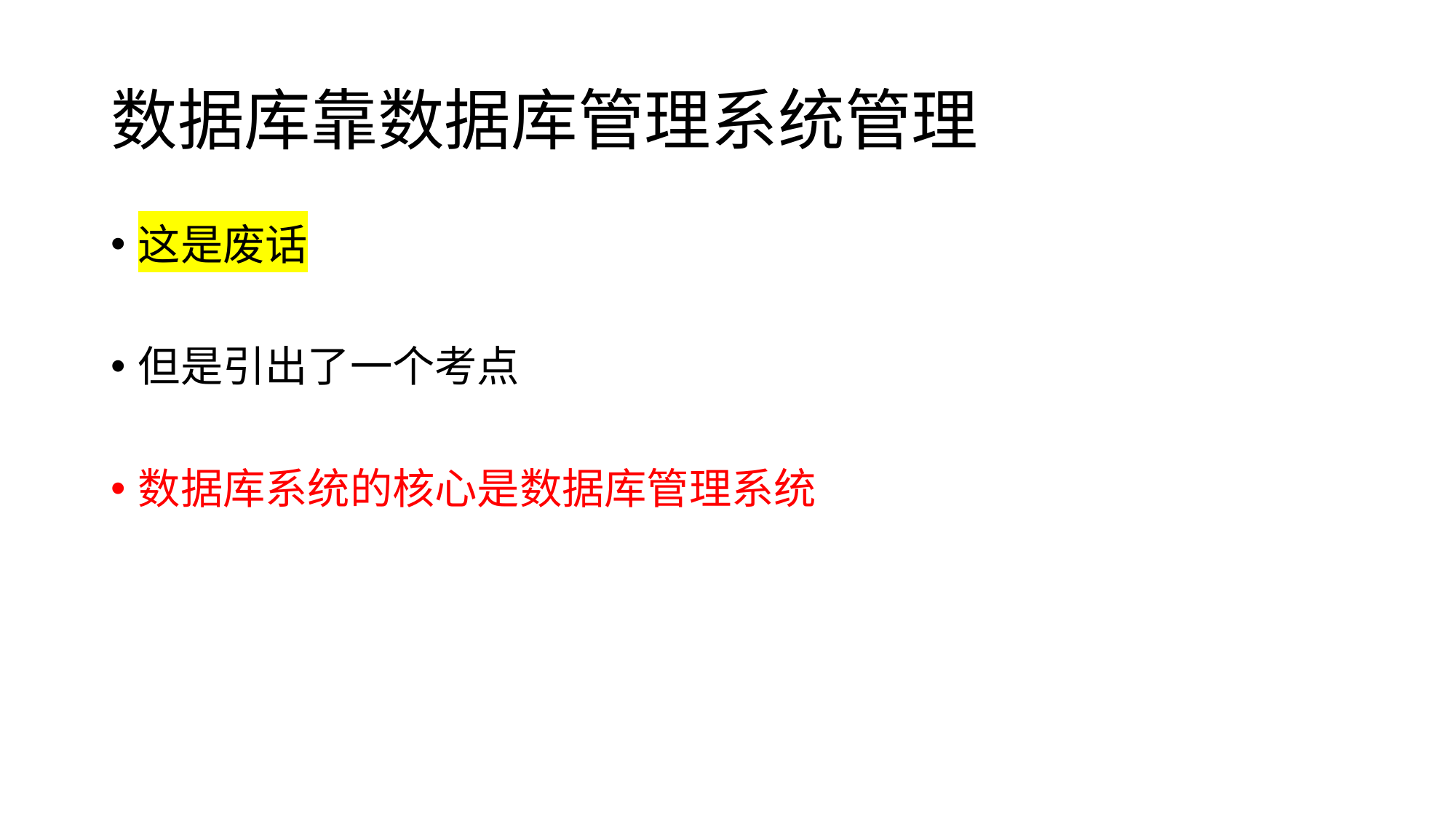

# 数据库靠数据库管理系统管理
这是废话

但是引出了一个考点

数据库系统的核心是数据库管理系统